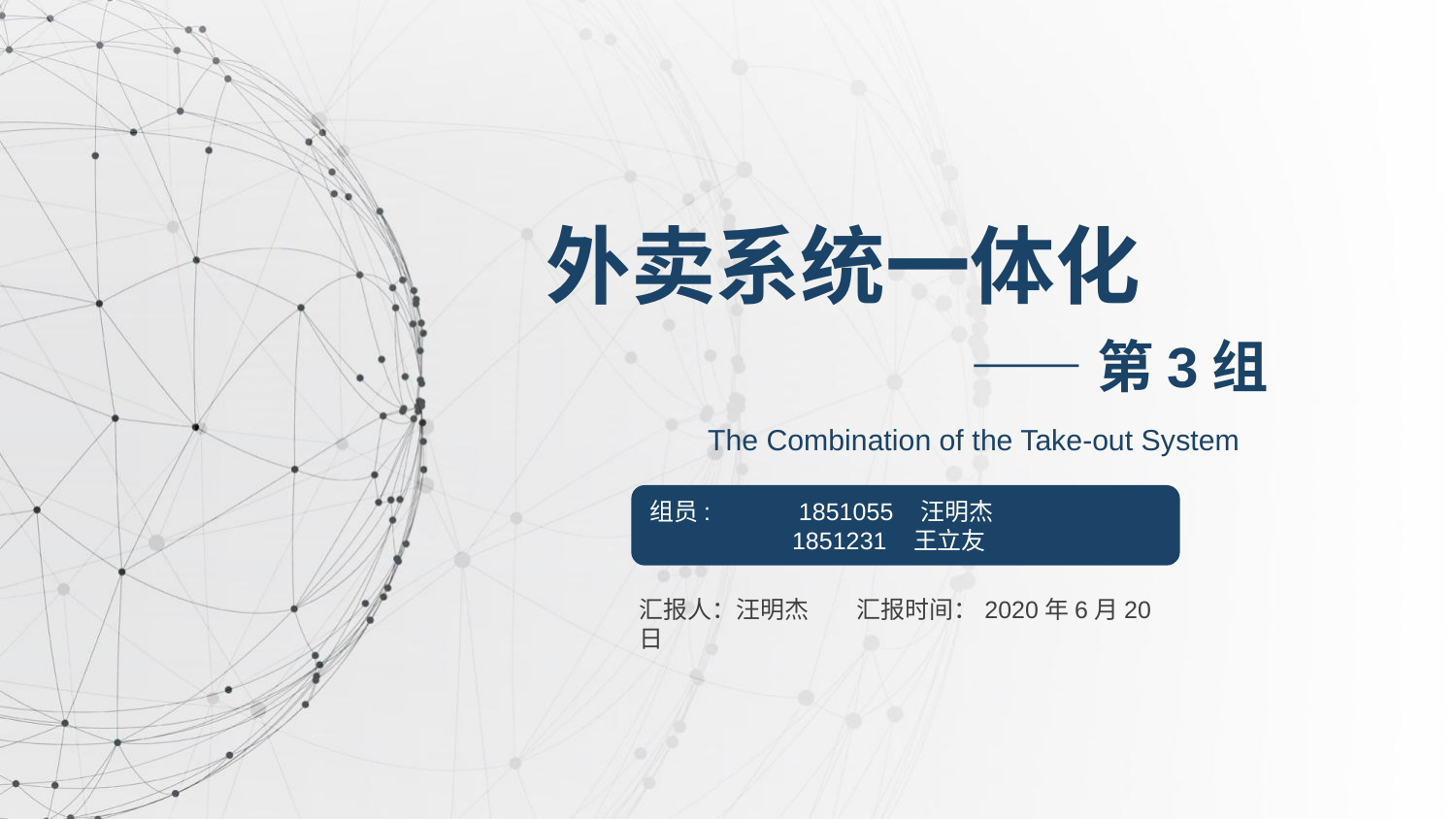

外卖系统一体化
——第3组
The Combination of the Take-out System
组员:             1851055   汪明杰
                     1851231   王立友
汇报人：汪明杰         汇报时间：2020年6月20日